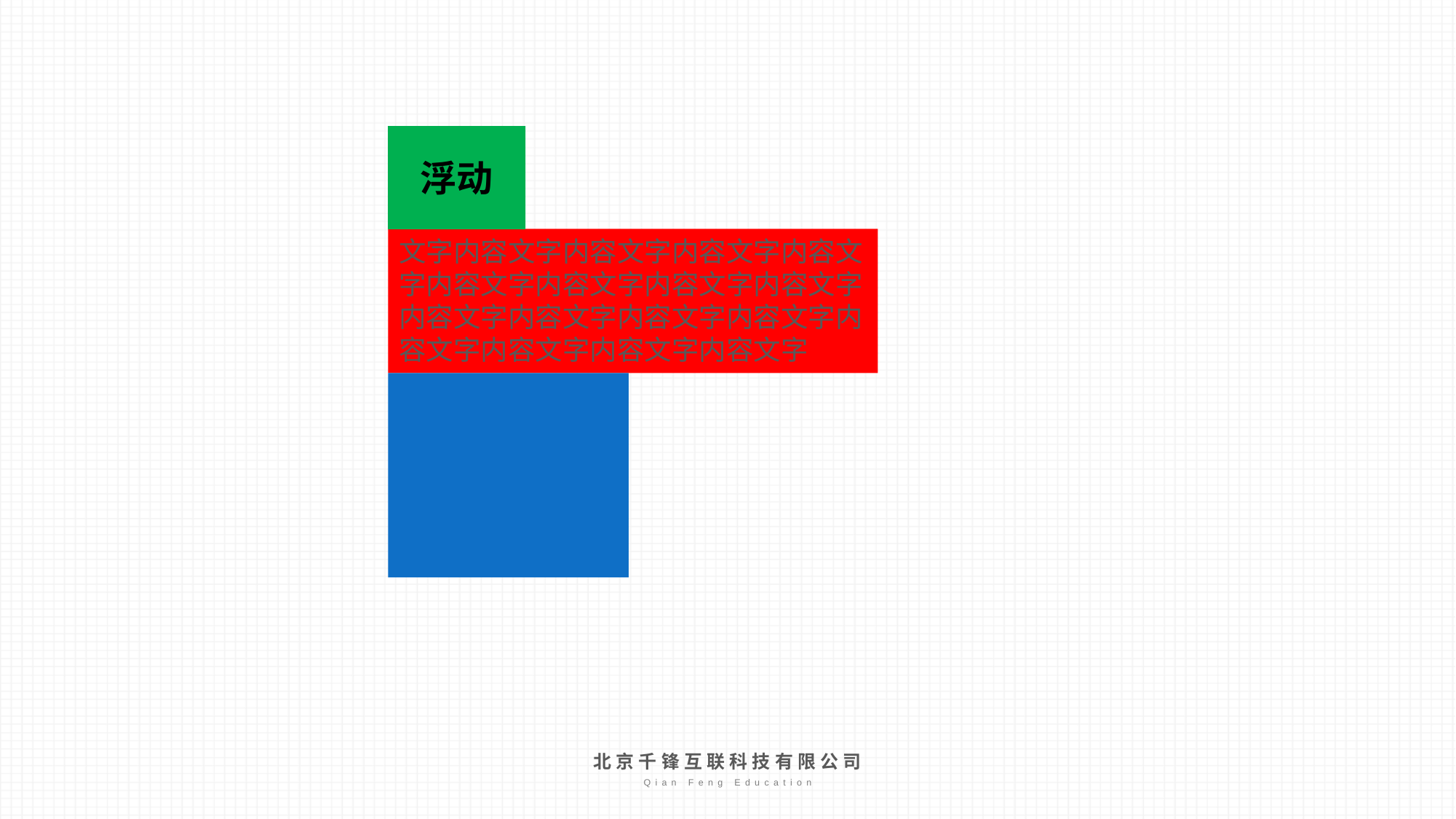

浮动
文字内容文字内容文字内容文字内容文字内容文字内容文字内容文字内容文字内容文字内容文字内容文字内容文字内容文字内容文字内容文字内容文字

北京千锋互联科技有限公司
Qian Feng Education